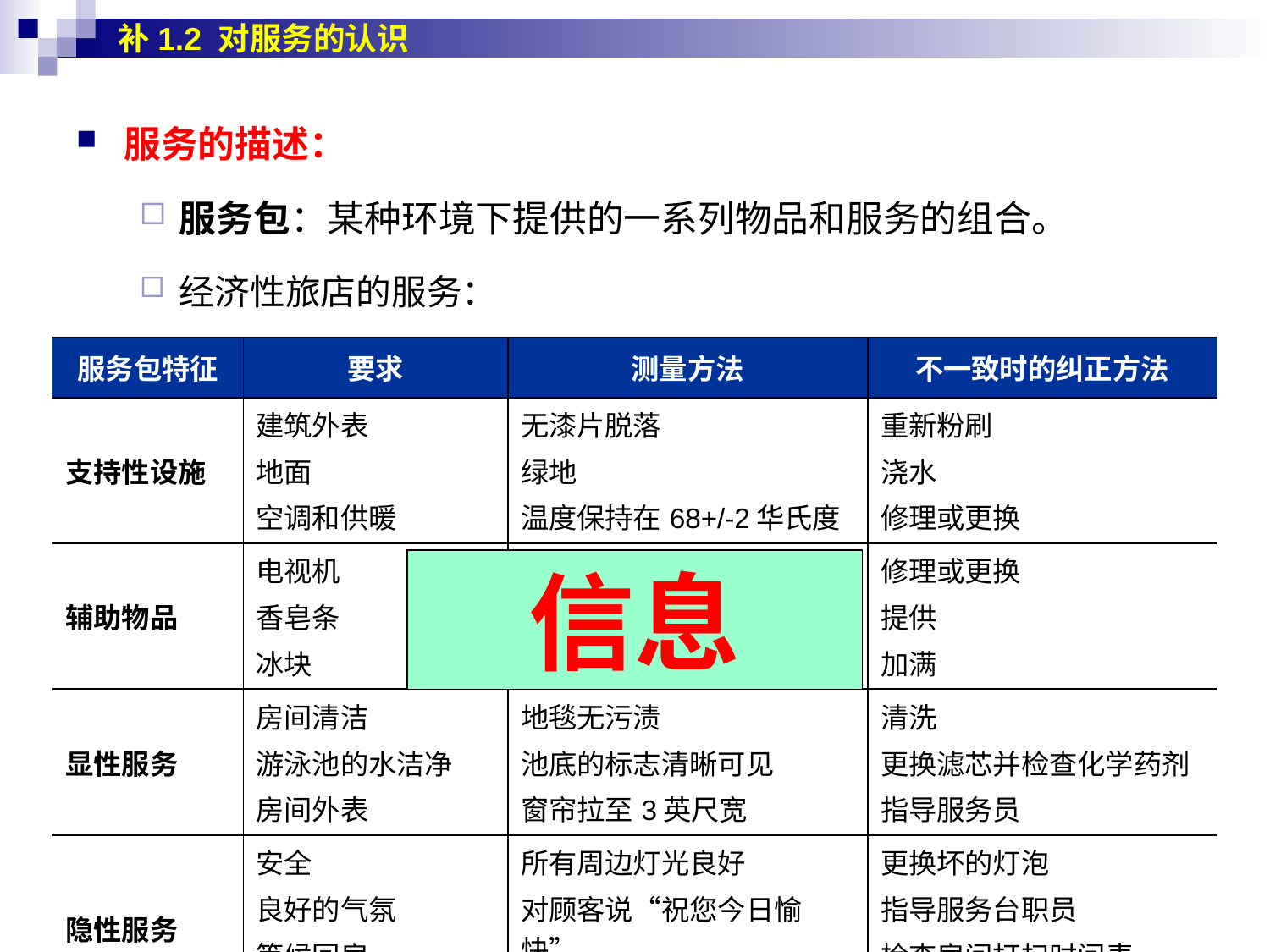

补1.2 对服务的认识
服务的描述：
服务包：某种环境下提供的一系列物品和服务的组合。
经济性旅店的服务：
| 服务包特征 | 要求 | 测量方法 | 不一致时的纠正方法 |
| --- | --- | --- | --- |
| 支持性设施 | 建筑外表 地面 空调和供暖 | 无漆片脱落 绿地 温度保持在68+/-2华氏度 | 重新粉刷 浇水 修理或更换 |
| 辅助物品 | 电视机 香皂条 冰块 | 白天接收清楚 每床两块 每房间一满罐 | 修理或更换 提供 加满 |
| 显性服务 | 房间清洁 游泳池的水洁净 房间外表 | 地毯无污渍 池底的标志清晰可见 窗帘拉至3英尺宽 | 清洗 更换滤芯并检查化学药剂 指导服务员 |
| 隐性服务 | 安全 良好的气氛 等候回房 | 所有周边灯光良好 对顾客说“祝您今日愉快” 没有客人需要等候 | 更换坏的灯泡 指导服务台职员 检查房间打扫时间表 |
信息